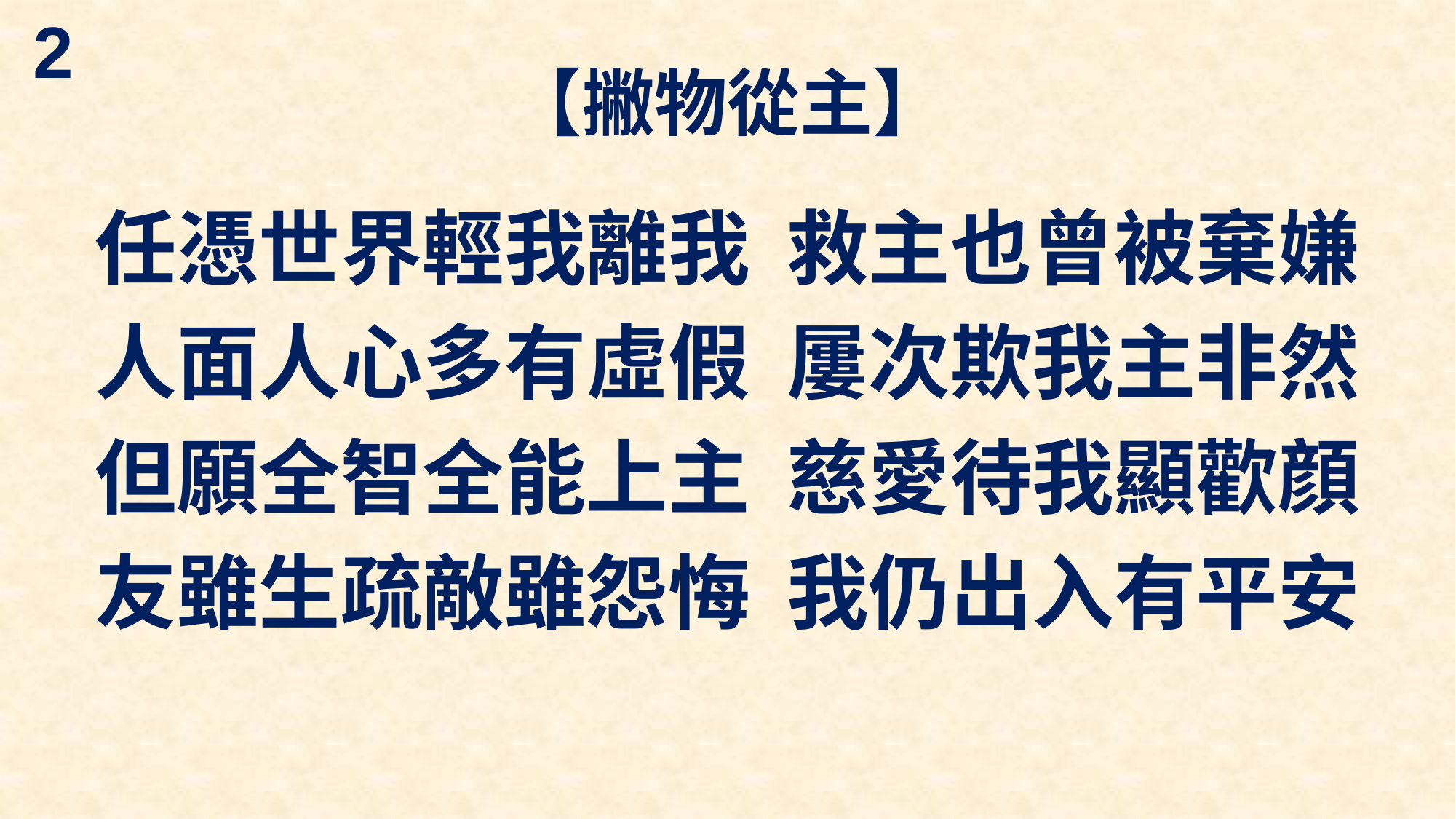

2
# 【撇物從主】
任憑世界輕我離我  救主也曾被棄嫌
人面人心多有虛假  屢次欺我主非然
但願全智全能上主  慈愛待我顯歡顔
友雖生疏敵雖怨悔  我仍出入有平安